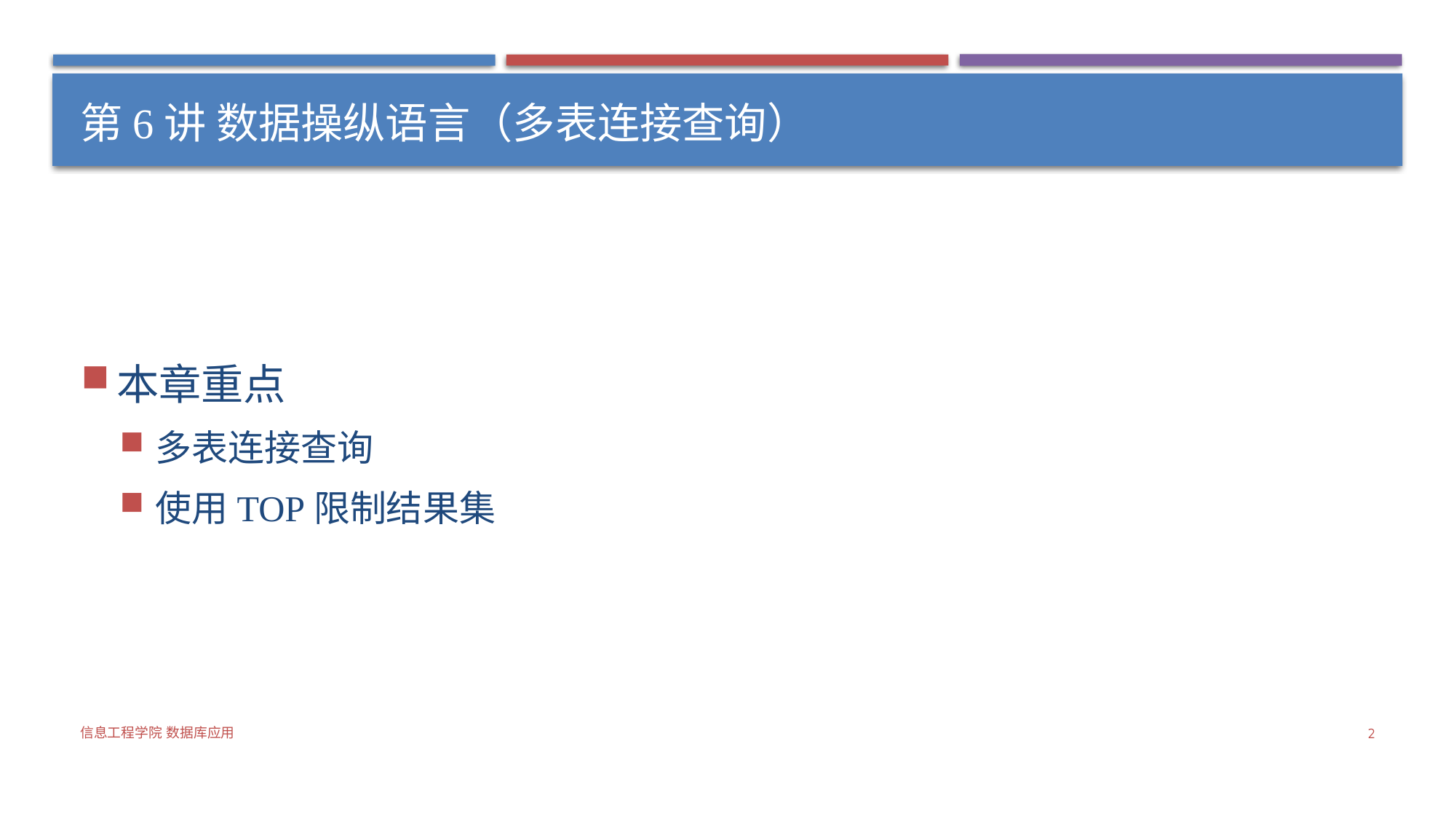

# 第6讲 数据操纵语言（多表连接查询）
本章重点
多表连接查询
使用TOP限制结果集
信息工程学院 数据库应用
2